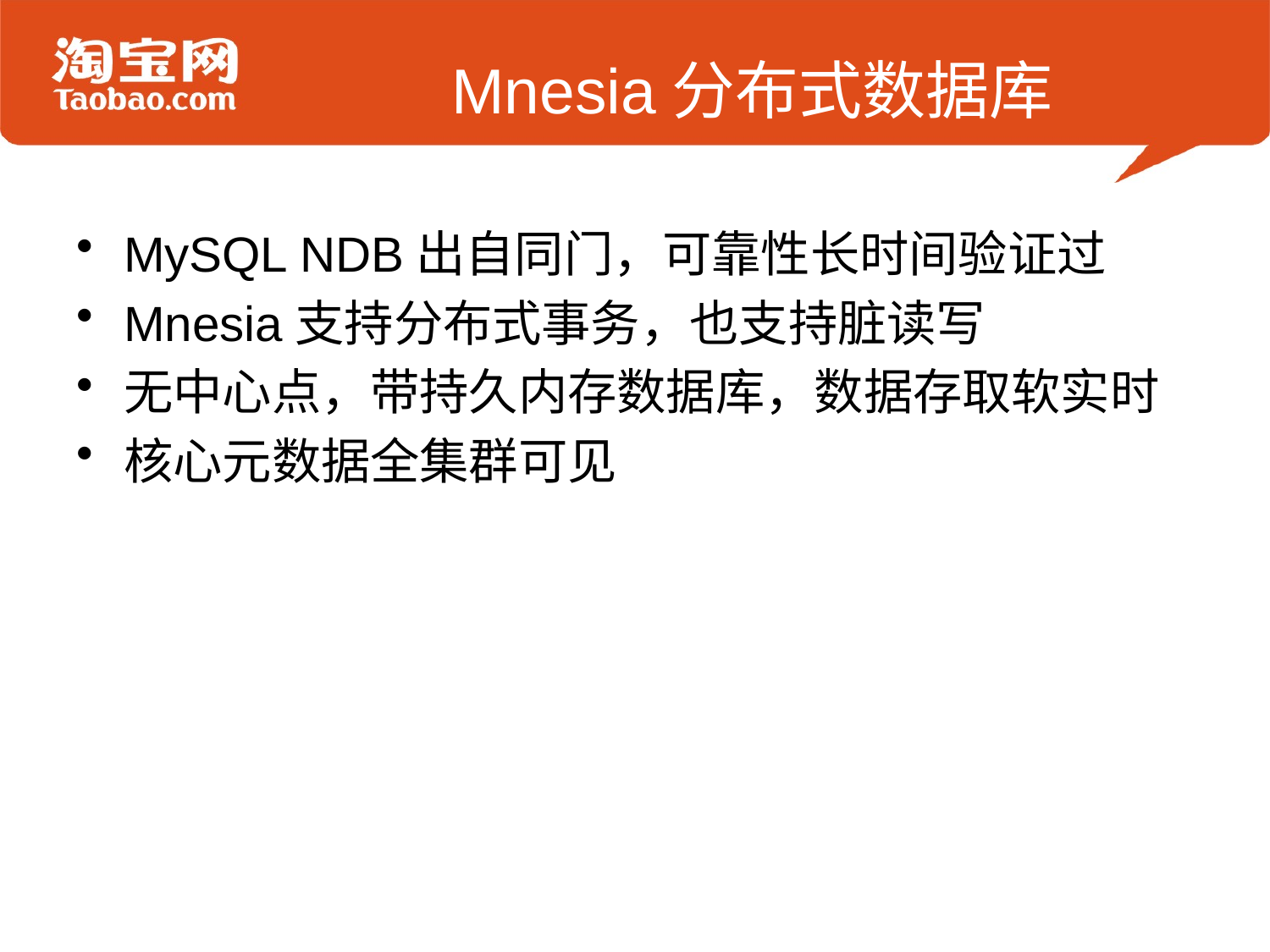

# Mnesia分布式数据库
MySQL NDB出自同门，可靠性长时间验证过
Mnesia支持分布式事务，也支持脏读写
无中心点，带持久内存数据库，数据存取软实时
核心元数据全集群可见